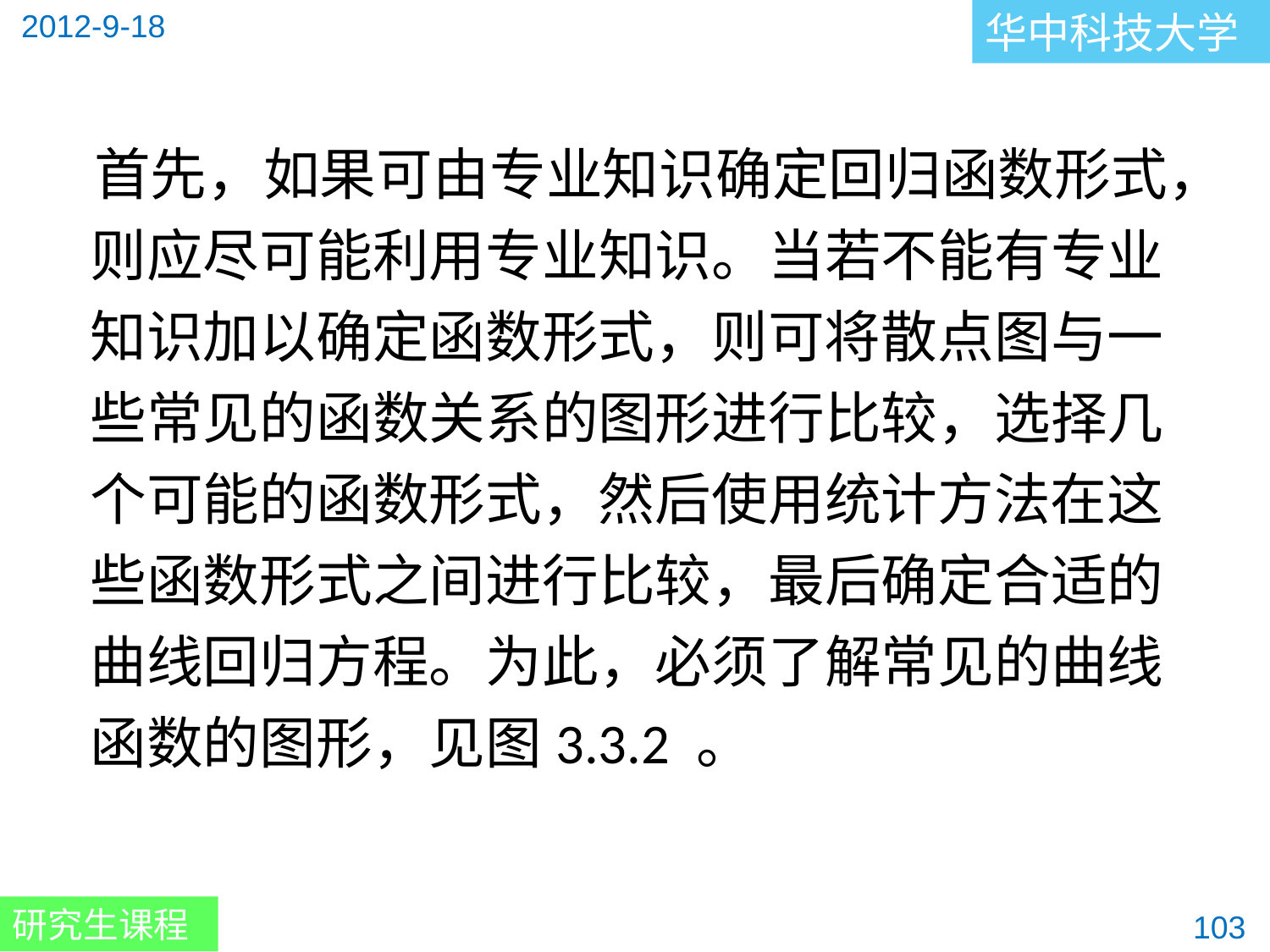

首先，如果可由专业知识确定回归函数形式，则应尽可能利用专业知识。当若不能有专业知识加以确定函数形式，则可将散点图与一些常见的函数关系的图形进行比较，选择几个可能的函数形式，然后使用统计方法在这些函数形式之间进行比较，最后确定合适的曲线回归方程。为此，必须了解常见的曲线函数的图形，见图3.3.2 。